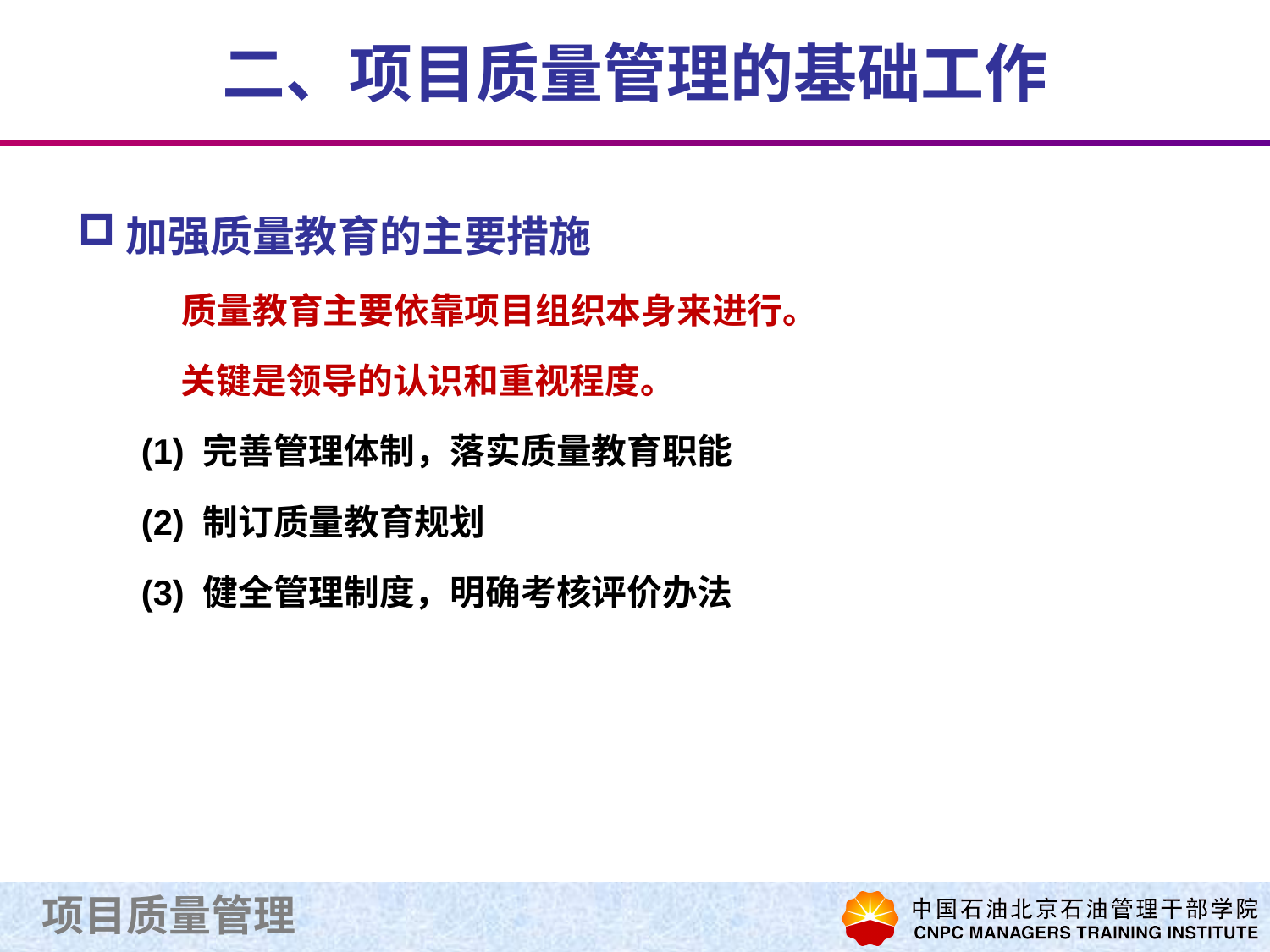

# 二、项目质量管理的基础工作
加强质量教育的主要措施
    质量教育主要依靠项目组织本身来进行。
	关键是领导的认识和重视程度。
(1) 完善管理体制，落实质量教育职能
(2) 制订质量教育规划
(3) 健全管理制度，明确考核评价办法